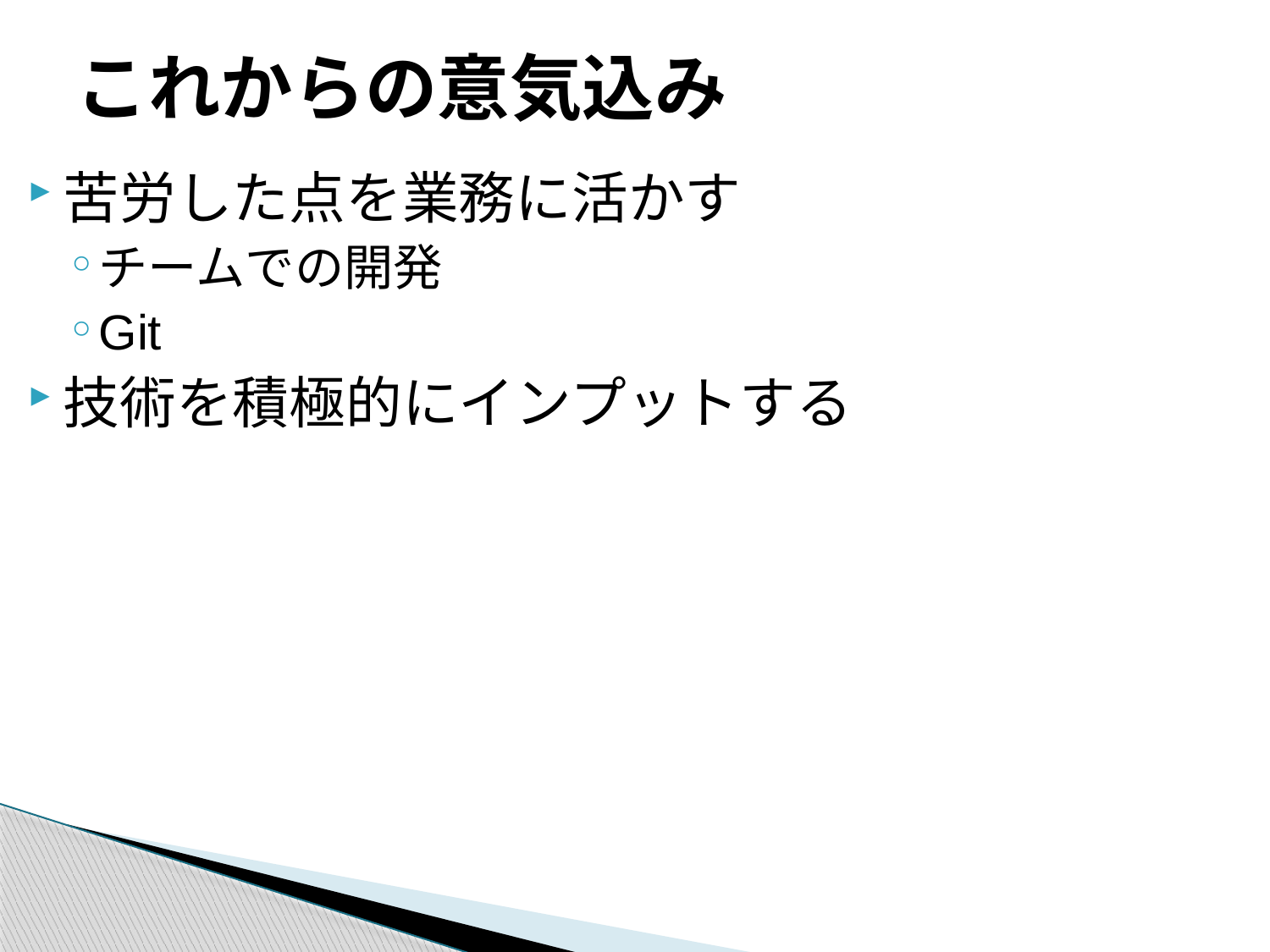

# これからの意気込み
苦労した点を業務に活かす
チームでの開発
Git
技術を積極的にインプットする